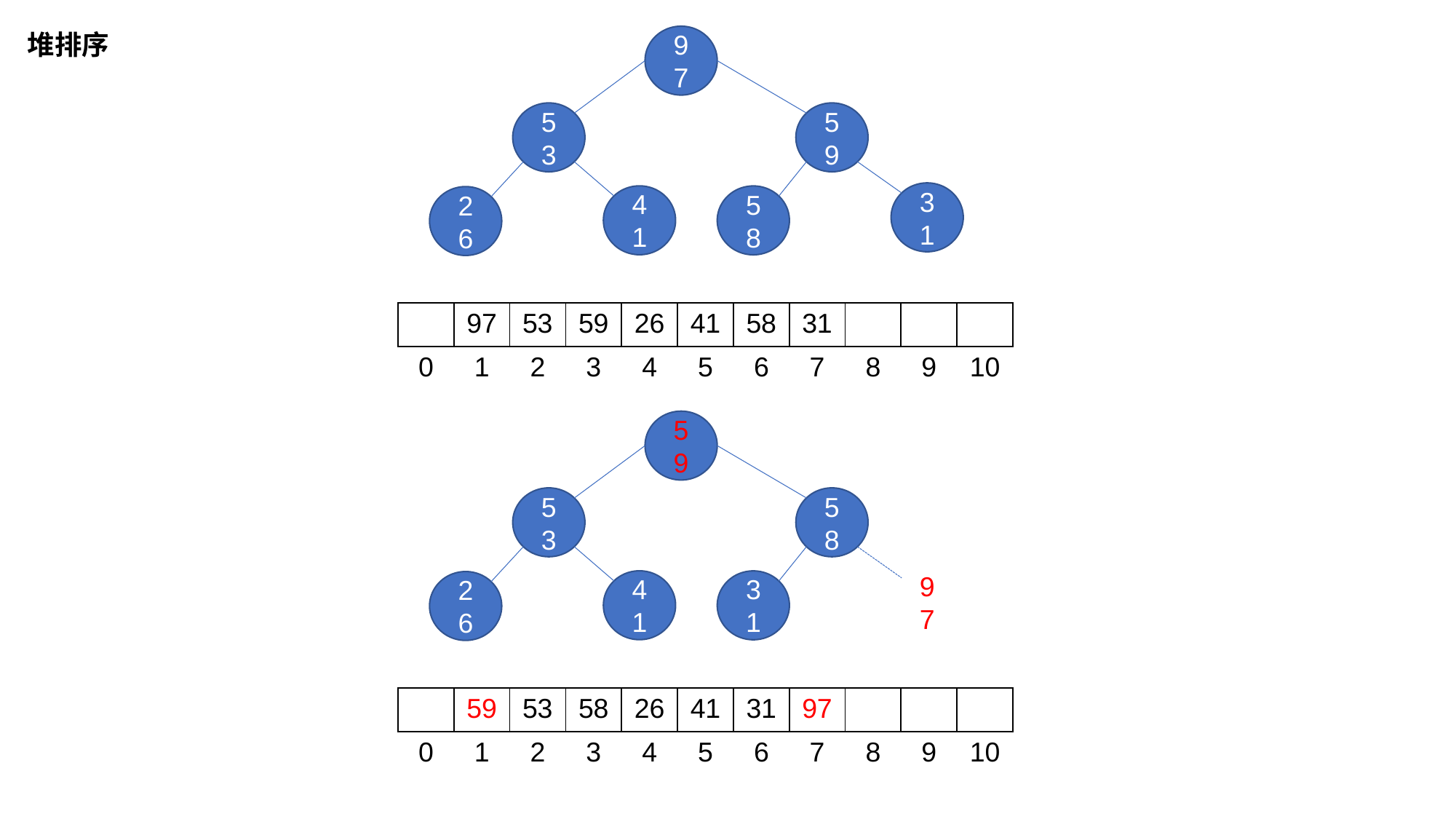

堆排序
97
53
59
31
41
58
26
|  | 97 | 53 | 59 | 26 | 41 | 58 | 31 |  |  |  |
| --- | --- | --- | --- | --- | --- | --- | --- | --- | --- | --- |
| 0 | 1 | 2 | 3 | 4 | 5 | 6 | 7 | 8 | 9 | 10 |
59
53
58
97
41
31
26
|  | 59 | 53 | 58 | 26 | 41 | 31 | 97 |  |  |  |
| --- | --- | --- | --- | --- | --- | --- | --- | --- | --- | --- |
| 0 | 1 | 2 | 3 | 4 | 5 | 6 | 7 | 8 | 9 | 10 |